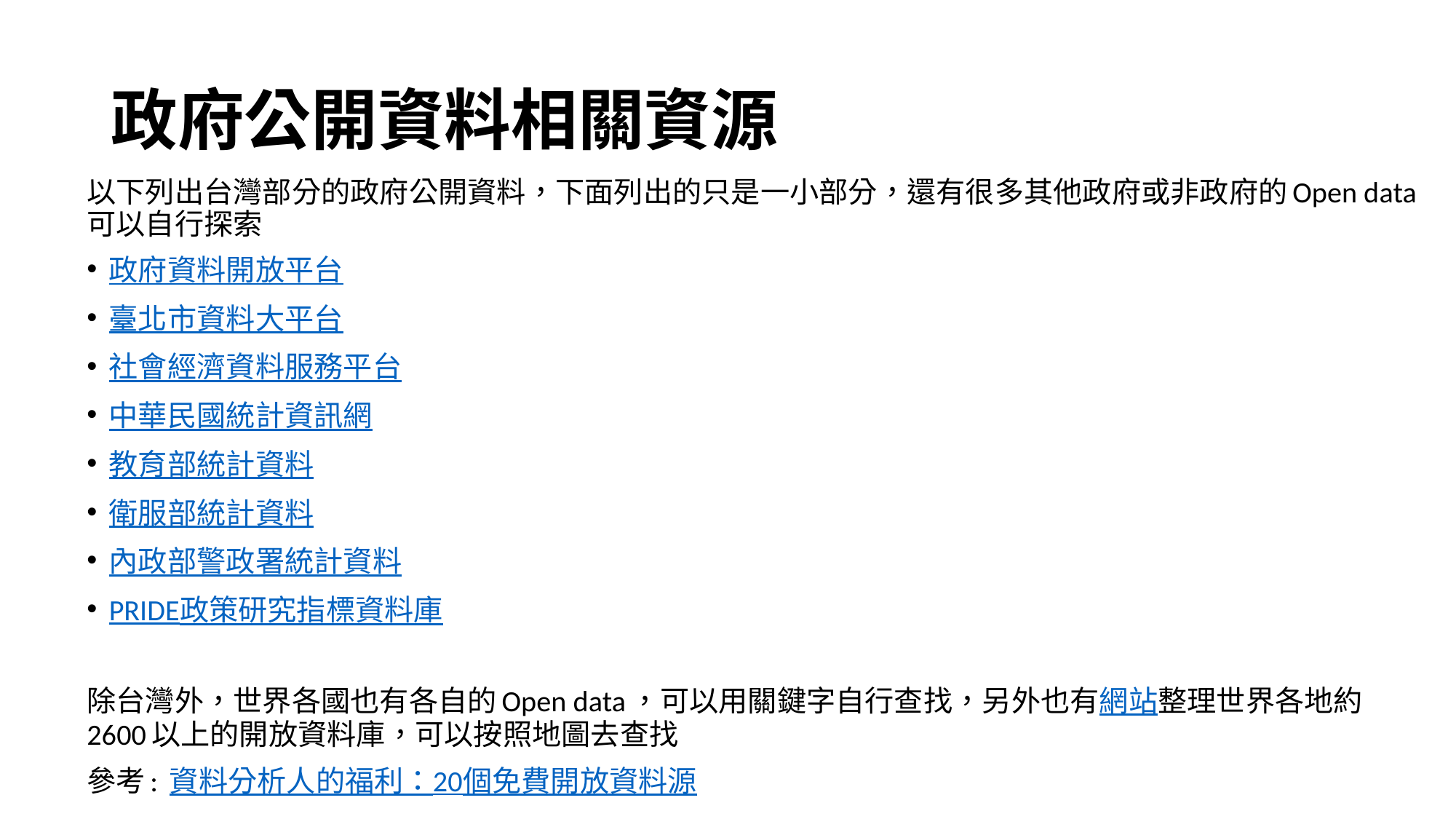

# 政府公開資料相關資源
以下列出台灣部分的政府公開資料，下面列出的只是一小部分，還有很多其他政府或非政府的Open data可以自行探索
政府資料開放平台
臺北市資料大平台
社會經濟資料服務平台
中華民國統計資訊網
教育部統計資料
衛服部統計資料
內政部警政署統計資料
PRIDE政策研究指標資料庫

除台灣外，世界各國也有各自的Open data，可以用關鍵字自行查找，另外也有網站整理世界各地約2600以上的開放資料庫，可以按照地圖去查找
參考: 資料分析人的福利：20個免費開放資料源